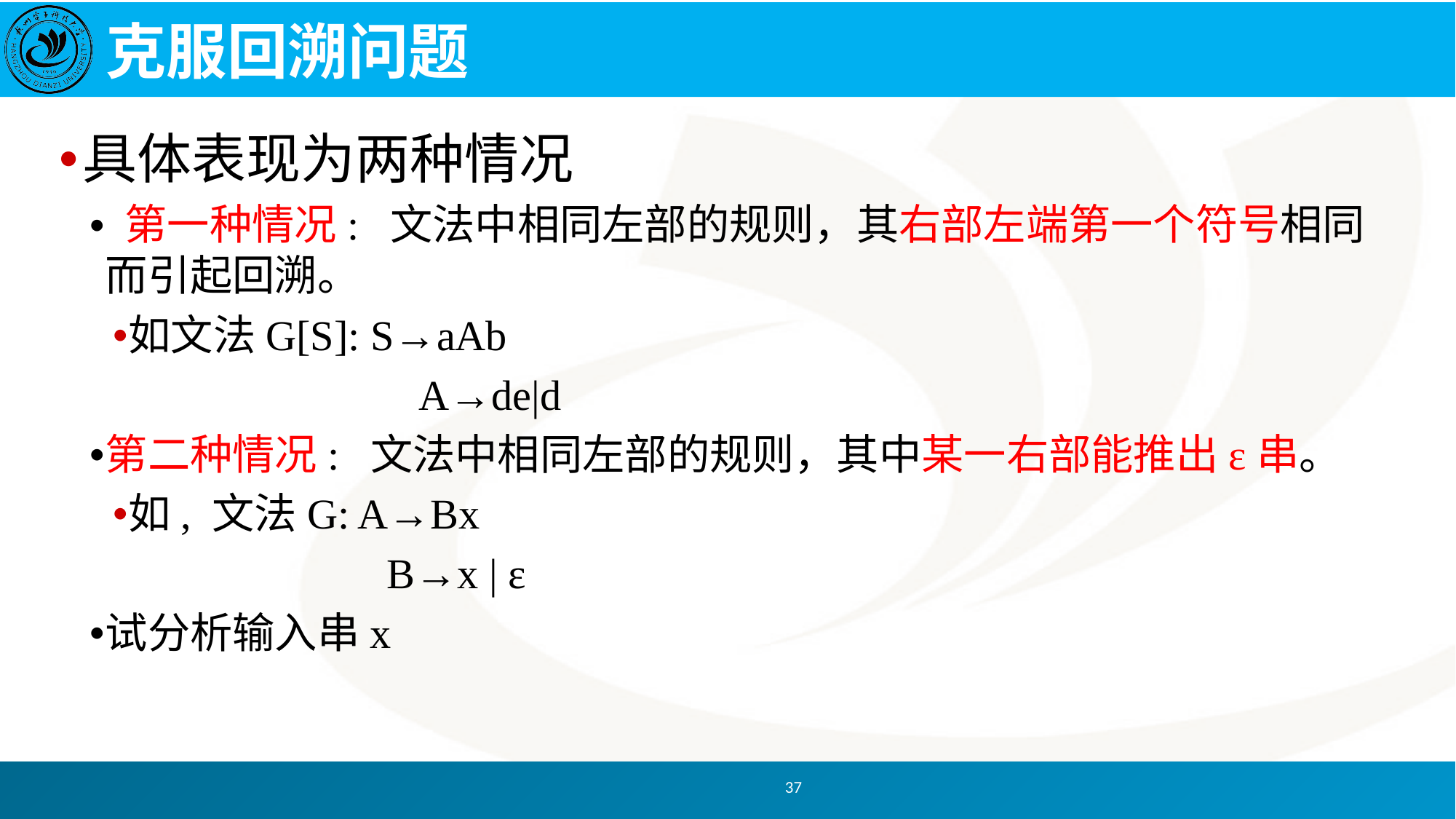

# 克服回溯问题
具体表现为两种情况
 第一种情况:  文法中相同左部的规则，其右部左端第一个符号相同而引起回溯。
如文法G[S]: S→aAb
                         A→de|d
第二种情况:  文法中相同左部的规则，其中某一右部能推出ε串。
如, 文法G: A→Bx
                      B→x | ε
试分析输入串x
37